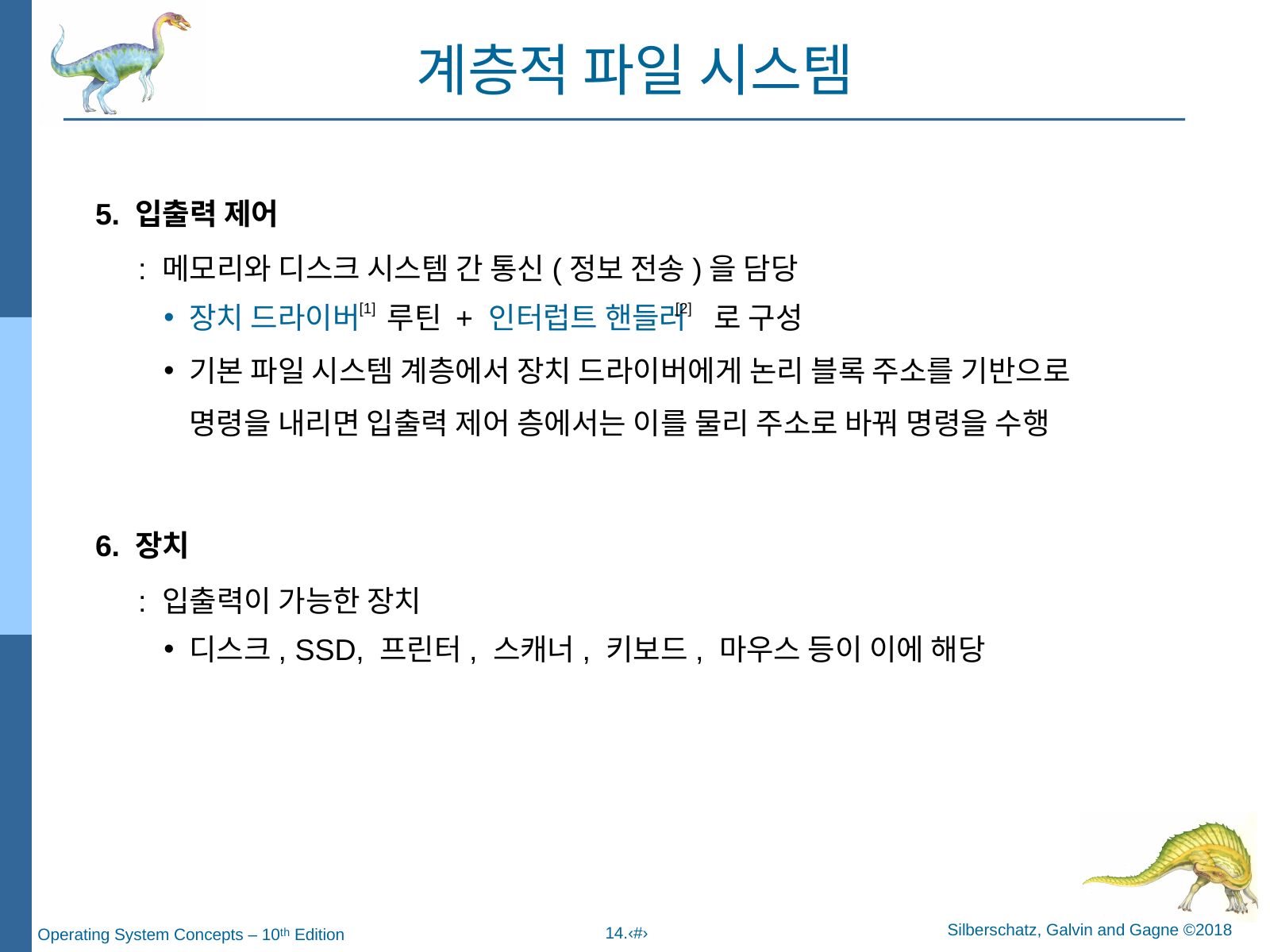

계층적 파일 시스템

5. 입출력 제어
: 메모리와 디스크 시스템 간 통신(정보 전송)을 담당
장치 드라이버    루틴 + 인터럽트 핸들러    로 구성
기본 파일 시스템 계층에서 장치 드라이버에게 논리 블록 주소를 기반으로 명령을 내리면 입출력 제어 층에서는 이를 물리 주소로 바꿔 명령을 수행
[2]
[1]

6. 장치
: 입출력이 가능한 장치
디스크, SSD, 프린터, 스캐너, 키보드, 마우스 등이 이에 해당

Silberschatz, Galvin and Gagne ©2018
14.‹#›
Operating System Concepts – 10ᵗʰ Edition